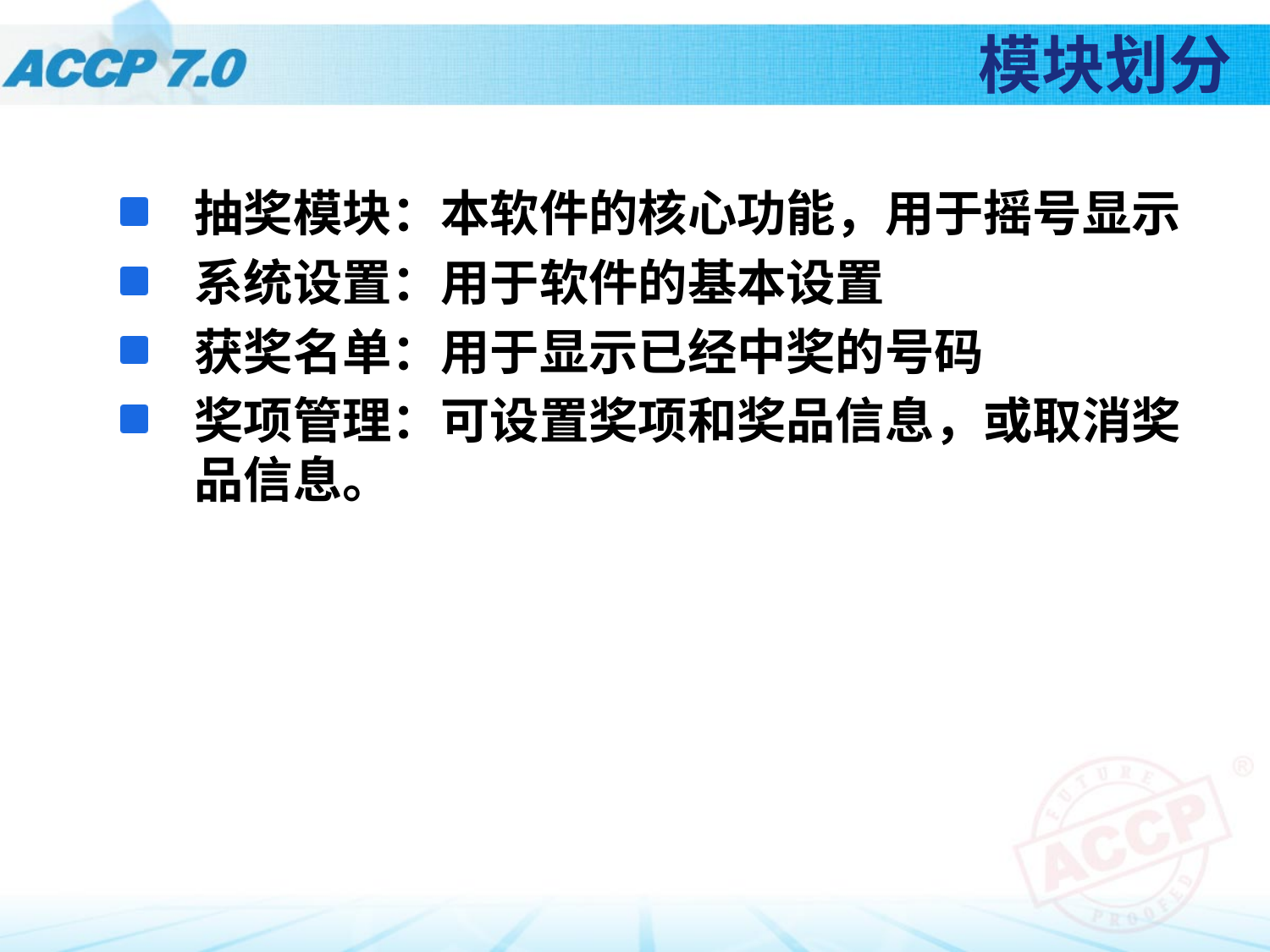

# 模块划分
抽奖模块：本软件的核心功能，用于摇号显示
系统设置：用于软件的基本设置
获奖名单：用于显示已经中奖的号码
奖项管理：可设置奖项和奖品信息，或取消奖品信息。